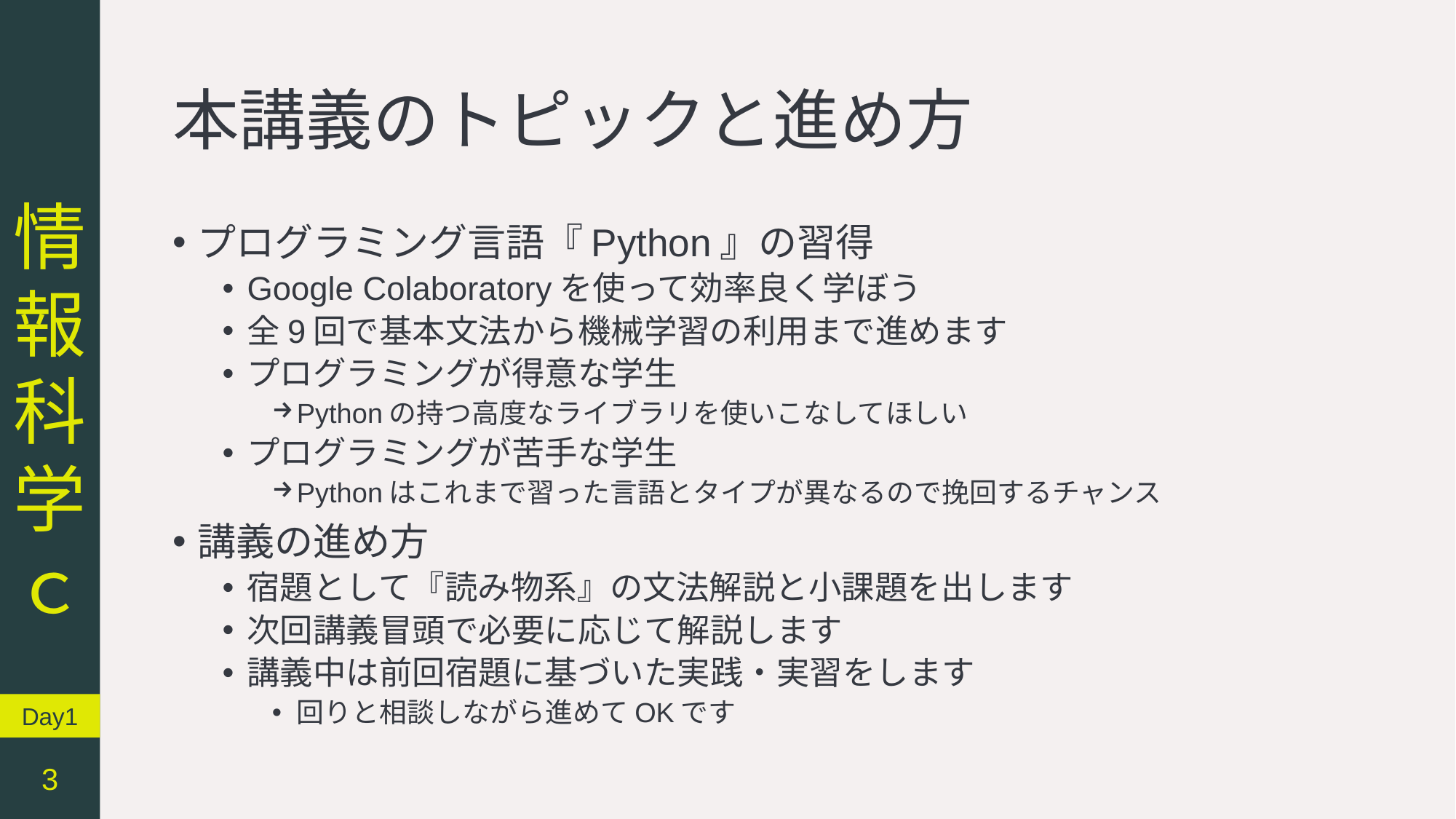

情報科学ｃ
# 本講義のトピックと進め方
プログラミング言語『Python』の習得
Google Colaboratoryを使って効率良く学ぼう
全9回で基本文法から機械学習の利用まで進めます
プログラミングが得意な学生
Pythonの持つ高度なライブラリを使いこなしてほしい
プログラミングが苦手な学生
Pythonはこれまで習った言語とタイプが異なるので挽回するチャンス
講義の進め方
宿題として『読み物系』の文法解説と小課題を出します
次回講義冒頭で必要に応じて解説します
講義中は前回宿題に基づいた実践・実習をします
回りと相談しながら進めてOKです
Day1
3